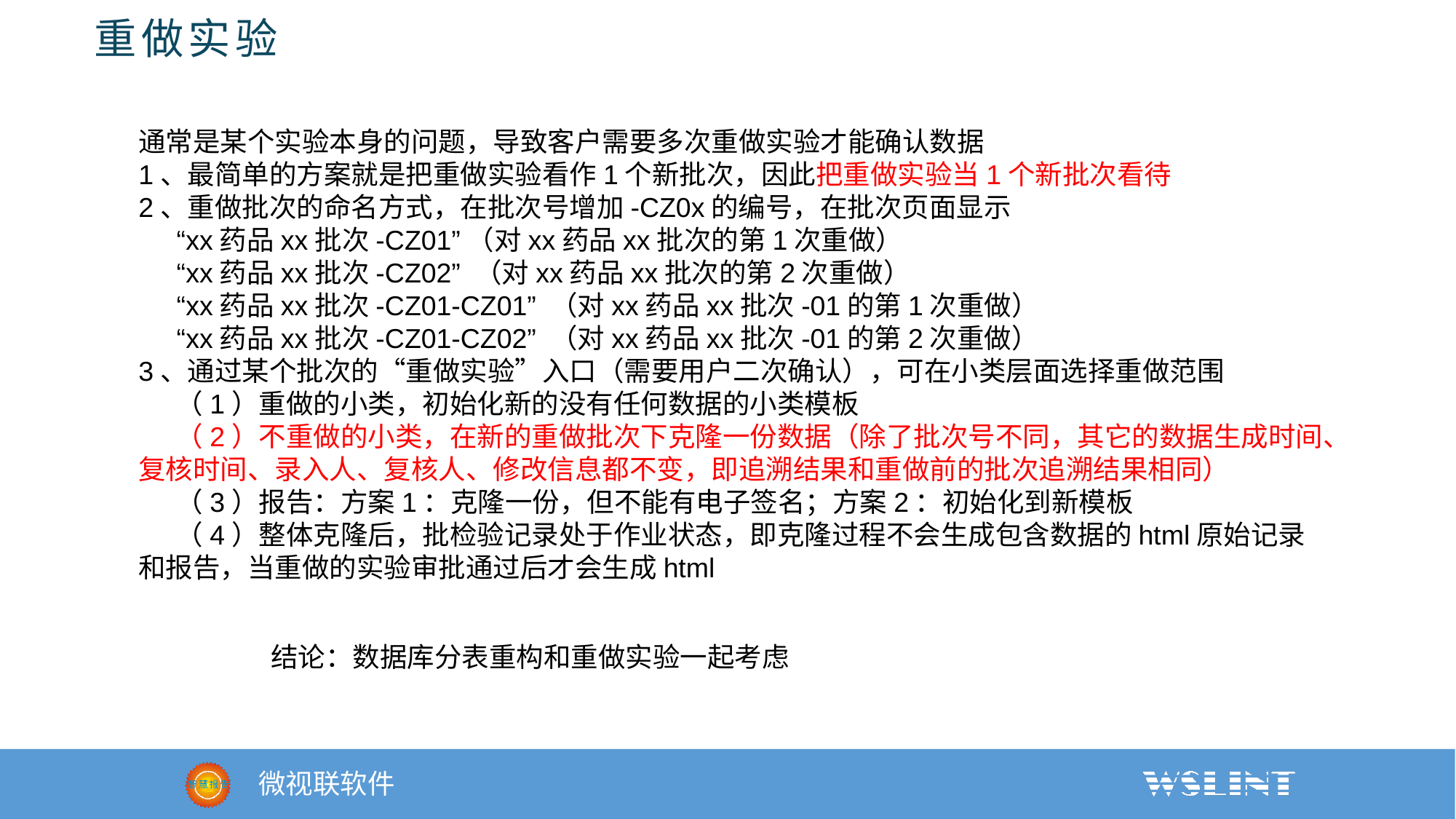

重做实验
通常是某个实验本身的问题，导致客户需要多次重做实验才能确认数据
1、最简单的方案就是把重做实验看作1个新批次，因此把重做实验当1个新批次看待
2、重做批次的命名方式，在批次号增加-CZ0x的编号，在批次页面显示
     “xx药品xx批次-CZ01”（对xx药品xx批次的第1次重做）
     “xx药品xx批次-CZ02” （对xx药品xx批次的第2次重做）
     “xx药品xx批次-CZ01-CZ01” （对xx药品xx批次-01的第1次重做）
     “xx药品xx批次-CZ01-CZ02” （对xx药品xx批次-01的第2次重做）
3、通过某个批次的“重做实验”入口（需要用户二次确认），可在小类层面选择重做范围
     （1）重做的小类，初始化新的没有任何数据的小类模板
     （2）不重做的小类，在新的重做批次下克隆一份数据（除了批次号不同，其它的数据生成时间、复核时间、录入人、复核人、修改信息都不变，即追溯结果和重做前的批次追溯结果相同）
     （3）报告：方案1：克隆一份，但不能有电子签名；方案2：初始化到新模板
     （4）整体克隆后，批检验记录处于作业状态，即克隆过程不会生成包含数据的html原始记录和报告，当重做的实验审批通过后才会生成html
结论：数据库分表重构和重做实验一起考虑